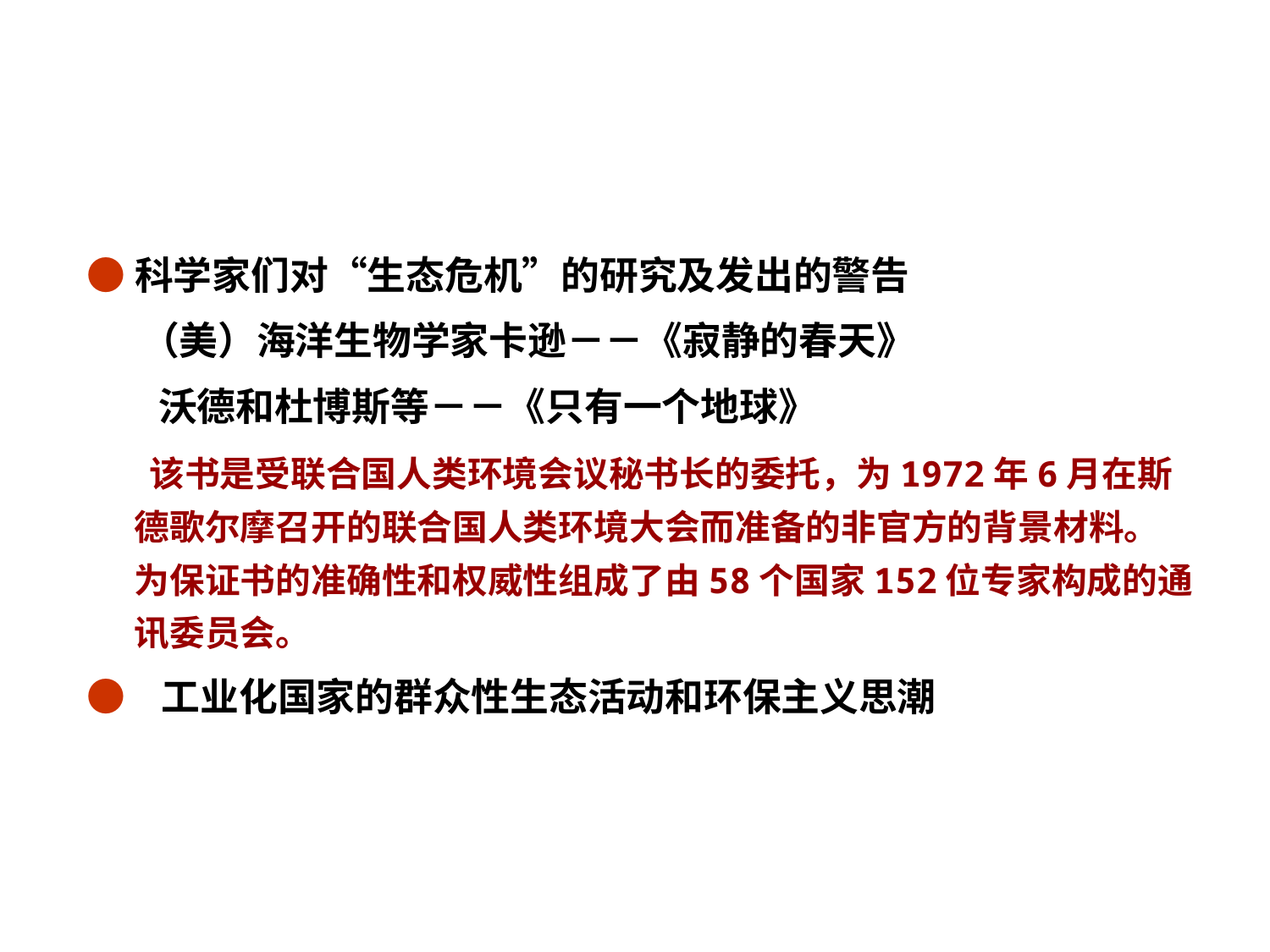

●科学家们对“生态危机”的研究及发出的警告
     （美）海洋生物学家卡逊－－《寂静的春天》
       沃德和杜博斯等－－《只有一个地球》
      该书是受联合国人类环境会议秘书长的委托，为1972年6月在斯德歌尔摩召开的联合国人类环境大会而准备的非官方的背景材料。为保证书的准确性和权威性组成了由58个国家152位专家构成的通讯委员会。
●   工业化国家的群众性生态活动和环保主义思潮